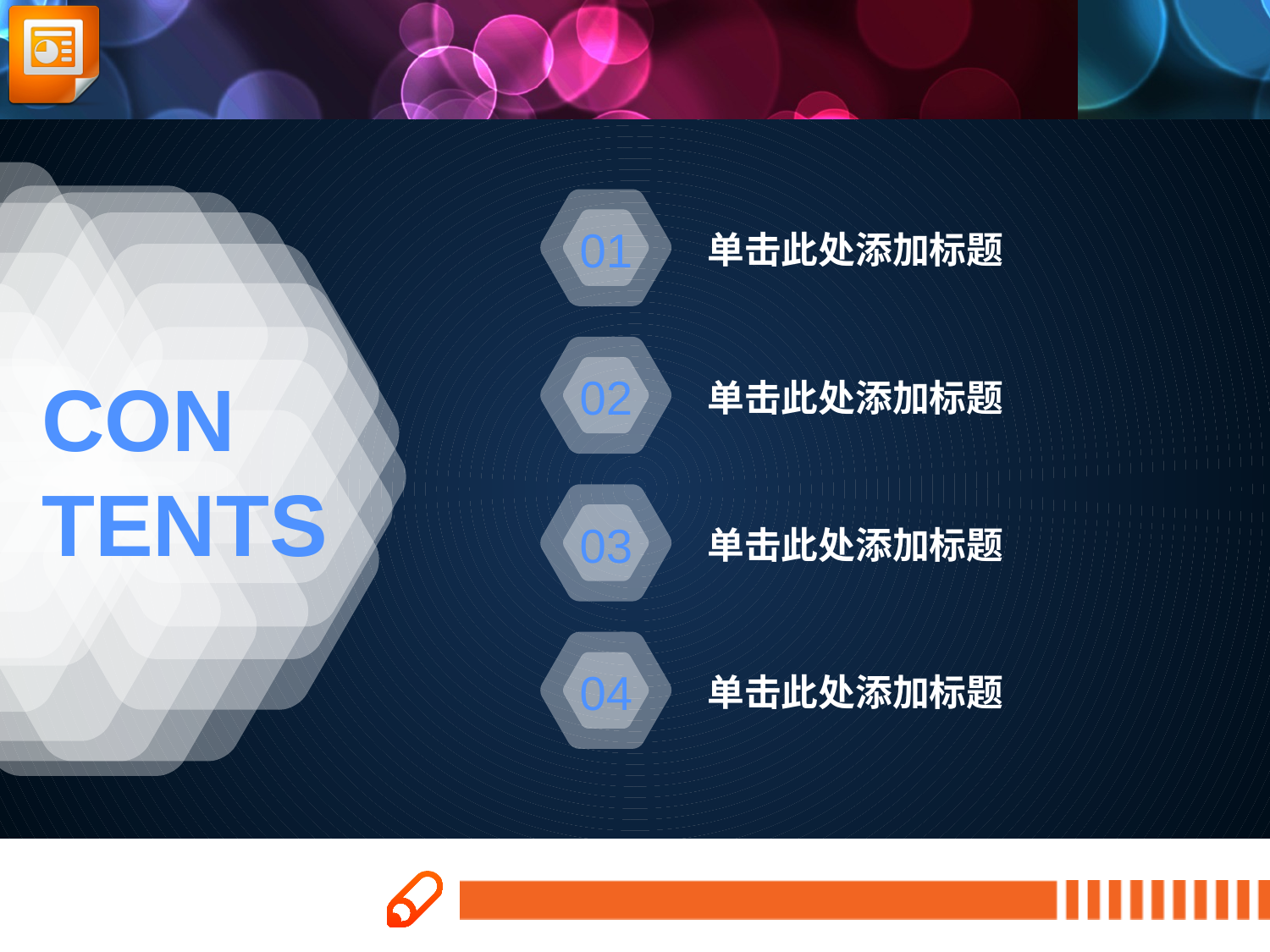

01
单击此处添加标题

02
CON
TENTS
单击此处添加标题

03
单击此处添加标题

04
单击此处添加标题